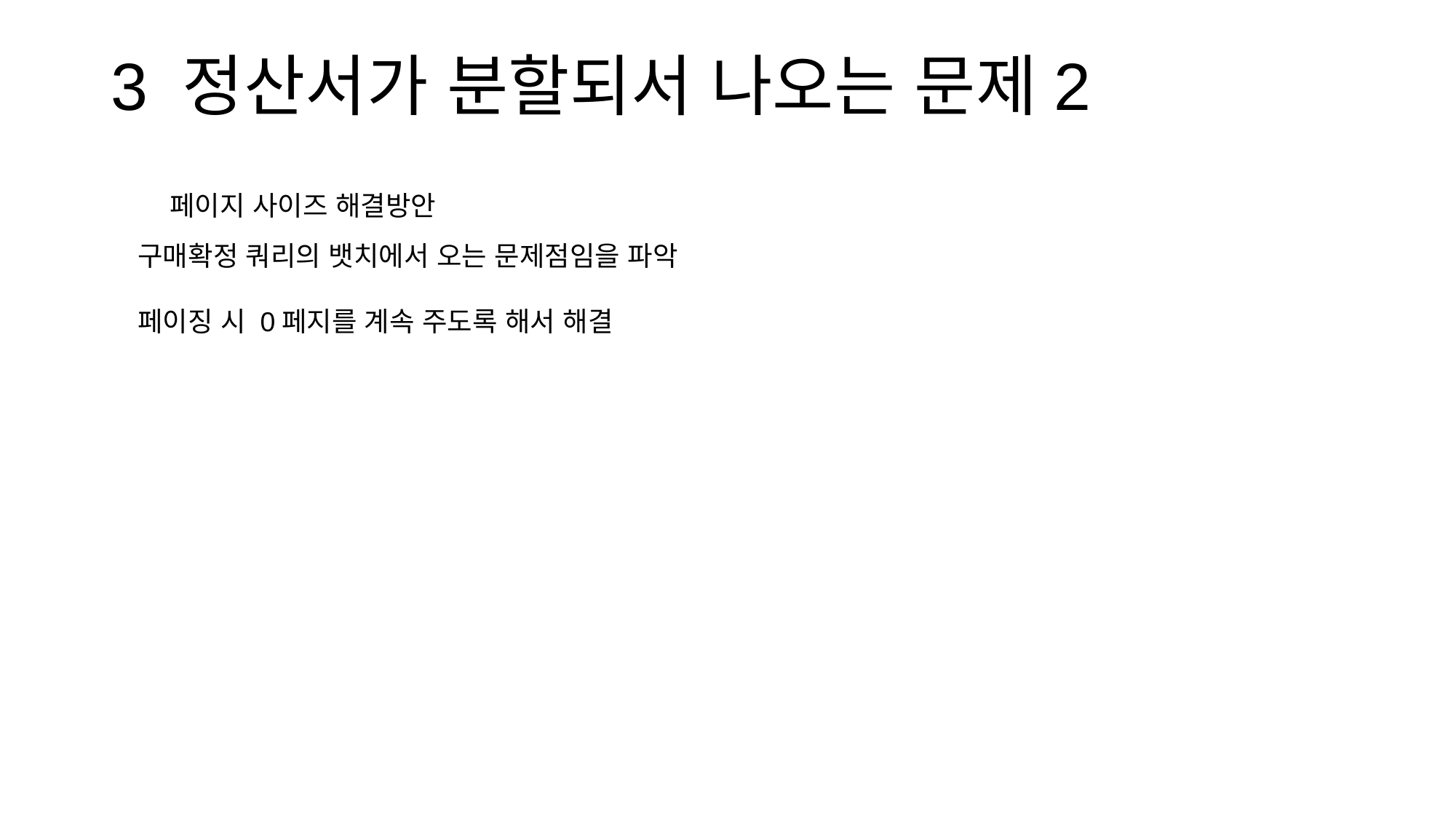

# 3 정산서가 분할되서 나오는 문제2
페이지 사이즈 해결방안
구매확정 쿼리의 뱃치에서 오는 문제점임을 파악

페이징 시 0페지를 계속 주도록 해서 해결